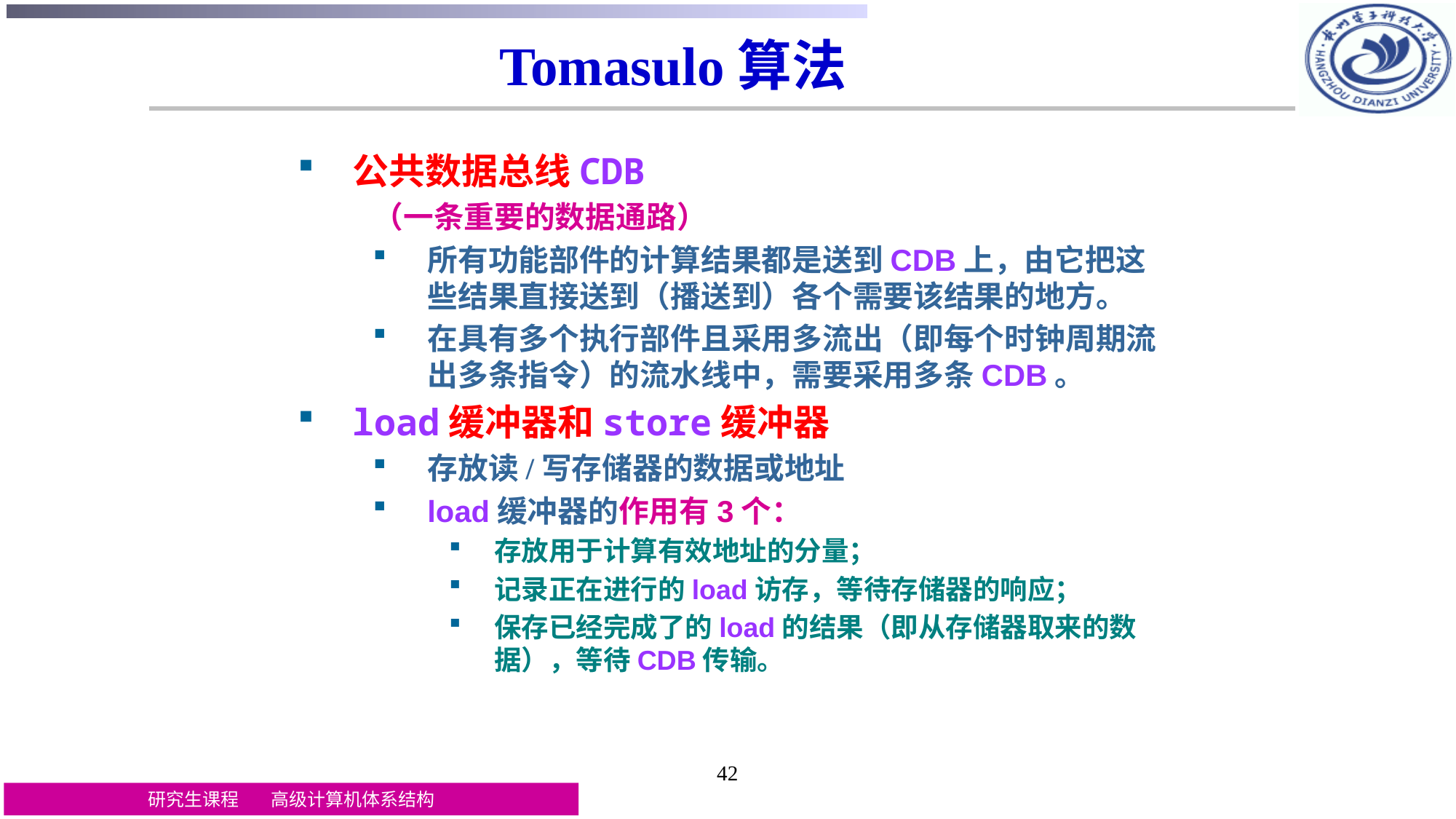

# Tomasulo算法
公共数据总线CDB
（一条重要的数据通路）
所有功能部件的计算结果都是送到CDB上，由它把这些结果直接送到（播送到）各个需要该结果的地方。
在具有多个执行部件且采用多流出（即每个时钟周期流出多条指令）的流水线中，需要采用多条CDB。
load缓冲器和store缓冲器
存放读/写存储器的数据或地址
load缓冲器的作用有3个：
存放用于计算有效地址的分量；
记录正在进行的load访存，等待存储器的响应；
保存已经完成了的load的结果（即从存储器取来的数据），等待CDB传输。
42